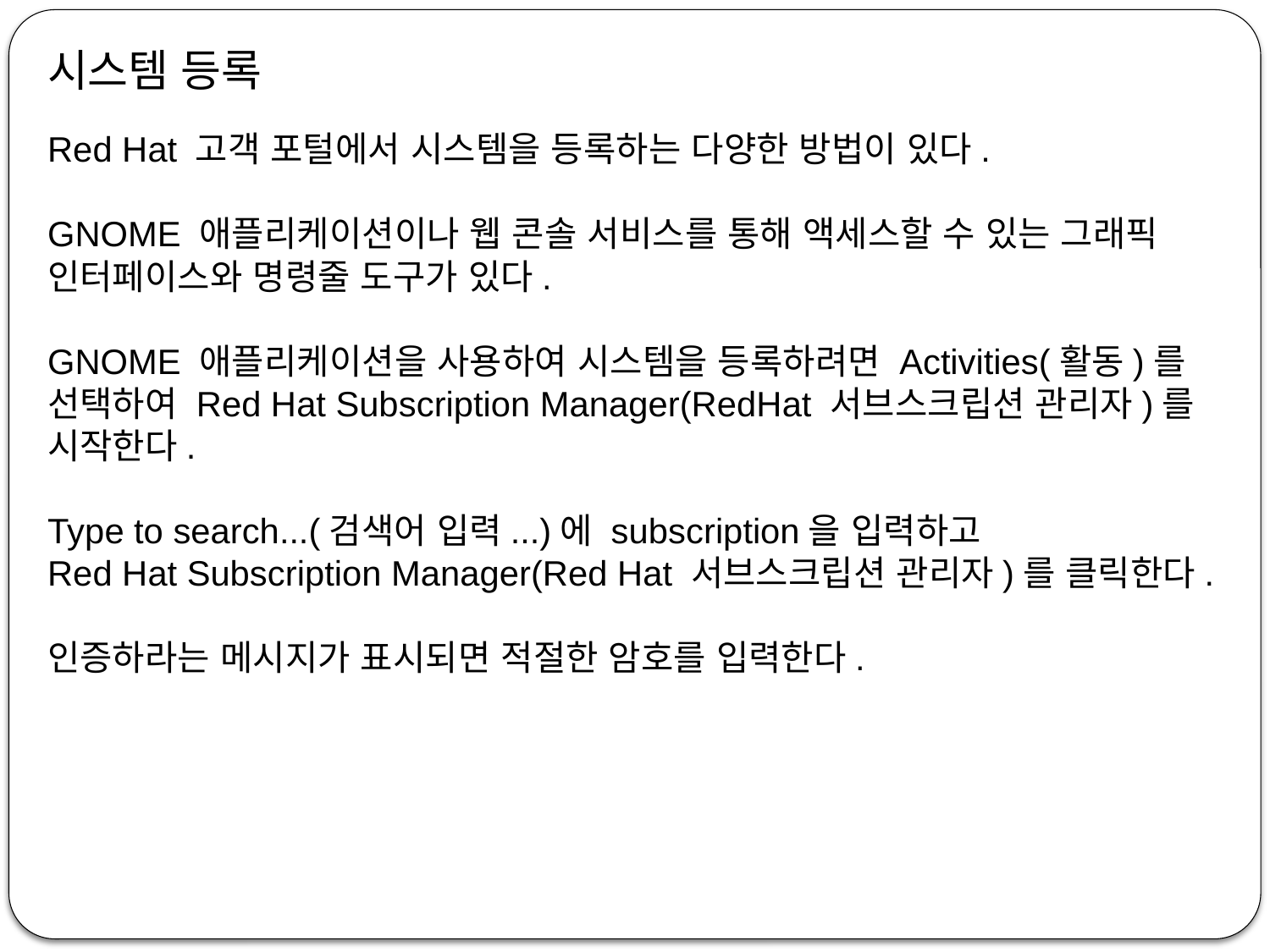

시스템 등록

Red Hat 고객 포털에서 시스템을 등록하는 다양한 방법이 있다.

GNOME 애플리케이션이나 웹 콘솔 서비스를 통해 액세스할 수 있는 그래픽 인터페이스와 명령줄 도구가 있다.

GNOME 애플리케이션을 사용하여 시스템을 등록하려면 Activities(활동)를 선택하여 Red Hat Subscription Manager(RedHat 서브스크립션 관리자)를 시작한다.

Type to search...(검색어 입력...)에 subscription을 입력하고
Red Hat Subscription Manager(Red Hat 서브스크립션 관리자)를 클릭한다.

인증하라는 메시지가 표시되면 적절한 암호를 입력한다.